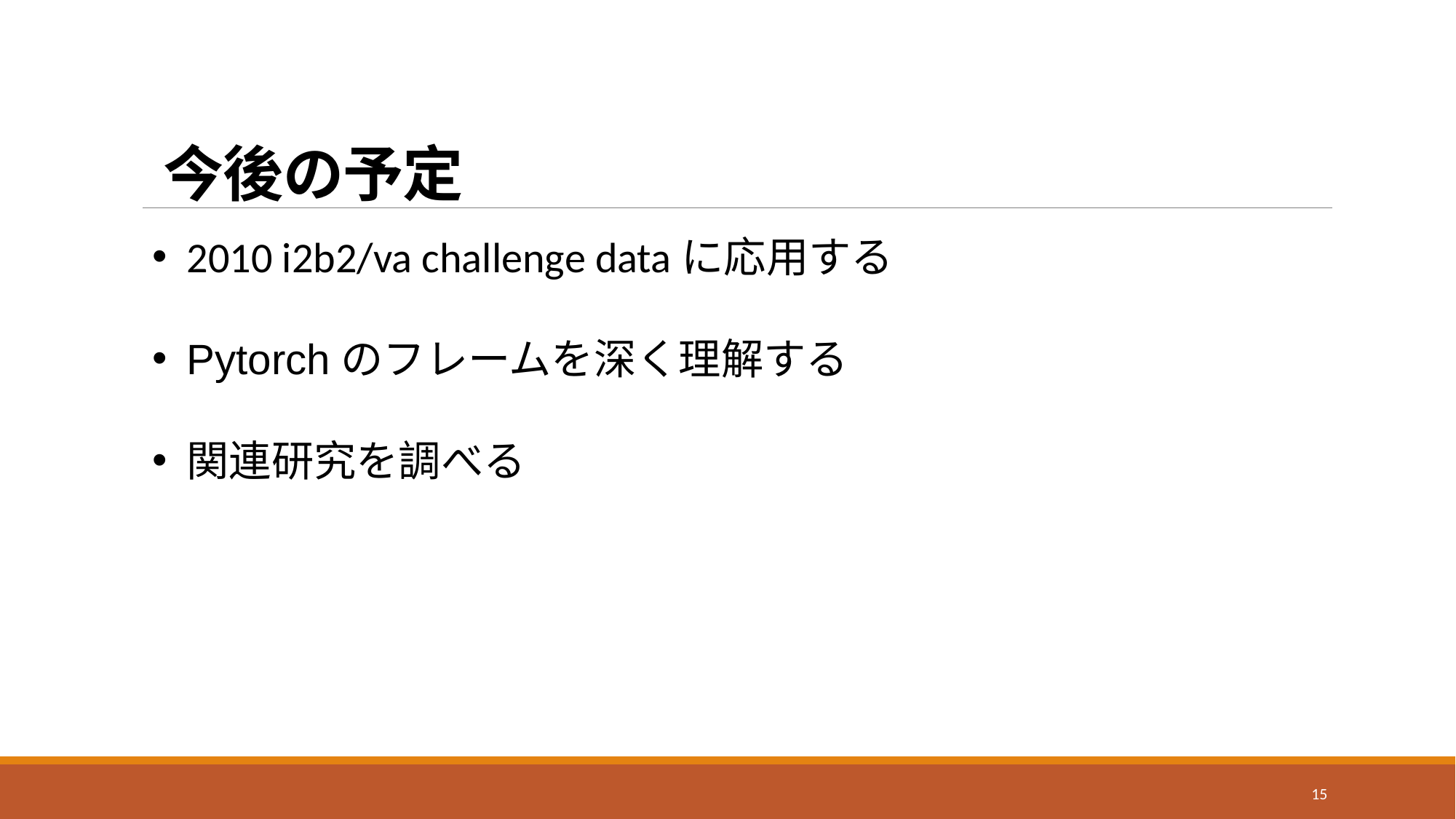

# 今後の予定
2010 i2b2/va challenge dataに応用する

Pytorchのフレームを深く理解する

関連研究を調べる
15